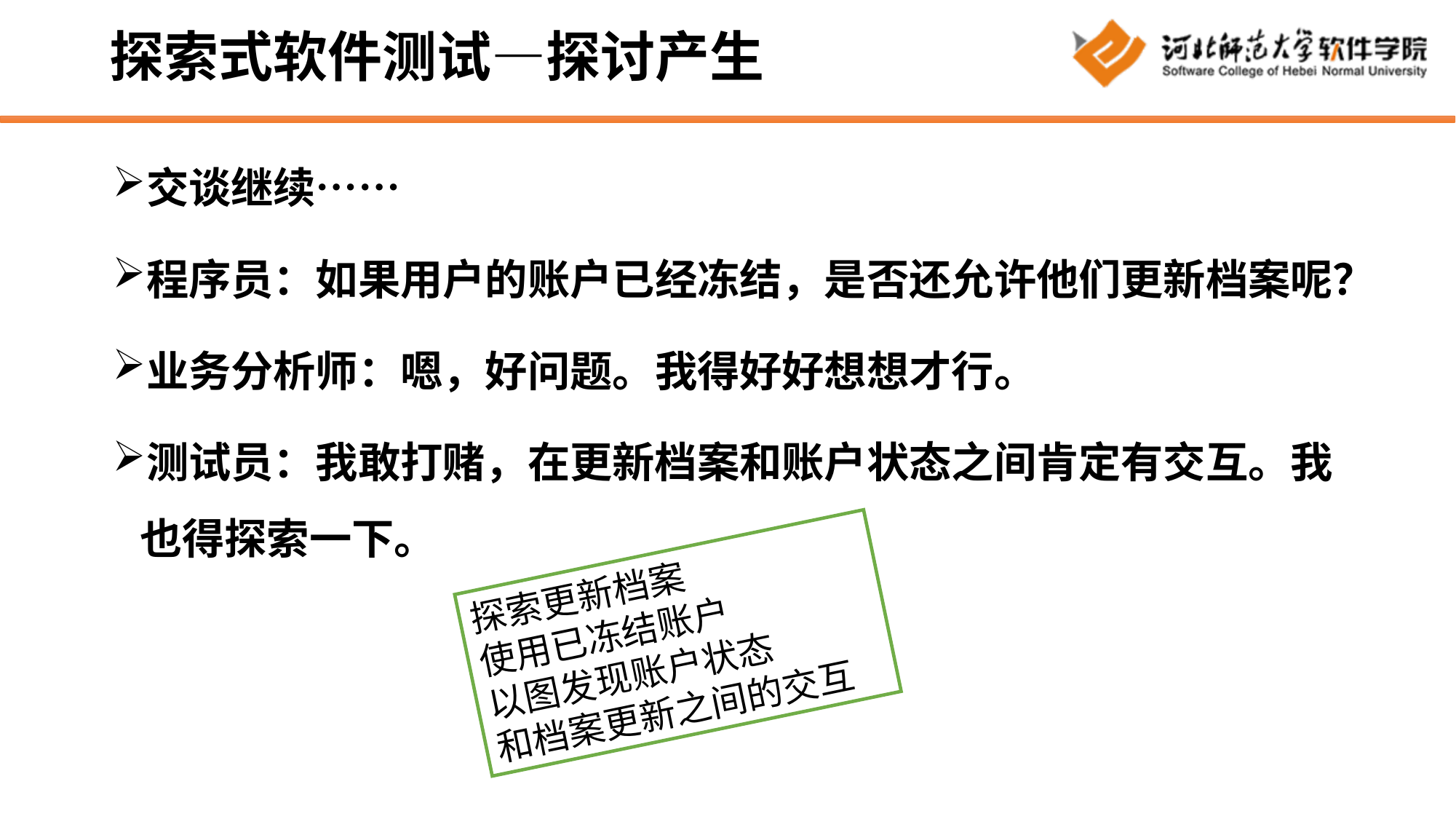

# 探索式软件测试—探讨产生
交谈继续……
程序员：如果用户的账户已经冻结，是否还允许他们更新档案呢？
业务分析师：嗯，好问题。我得好好想想才行。
测试员：我敢打赌，在更新档案和账户状态之间肯定有交互。我也得探索一下。
探索更新档案
使用已冻结账户
以图发现账户状态
和档案更新之间的交互